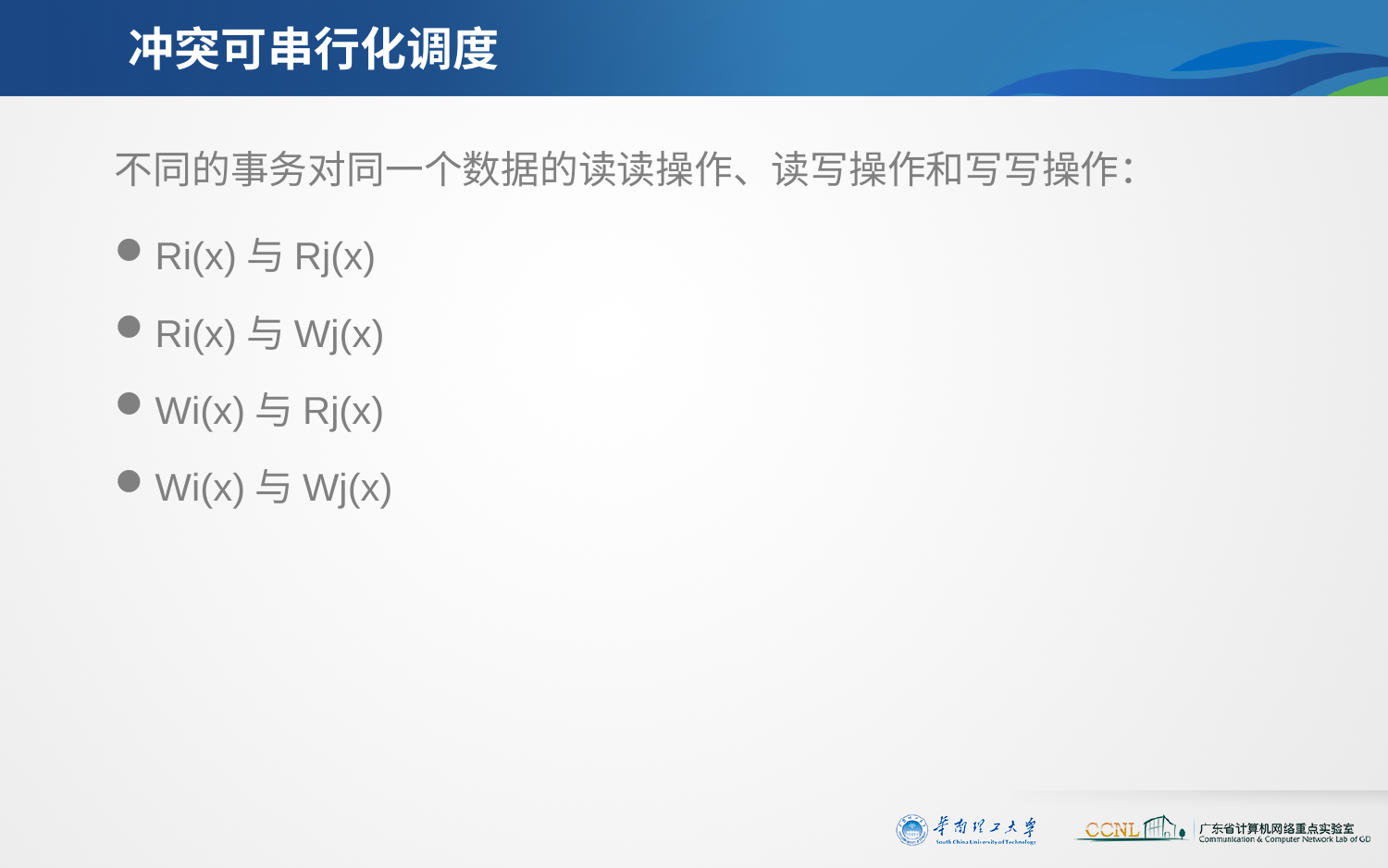

# 冲突可串行化调度
不同的事务对同一个数据的读读操作、读写操作和写写操作：
Ri(x)与Rj(x)
Ri(x)与Wj(x)
Wi(x)与Rj(x)
Wi(x)与Wj(x)